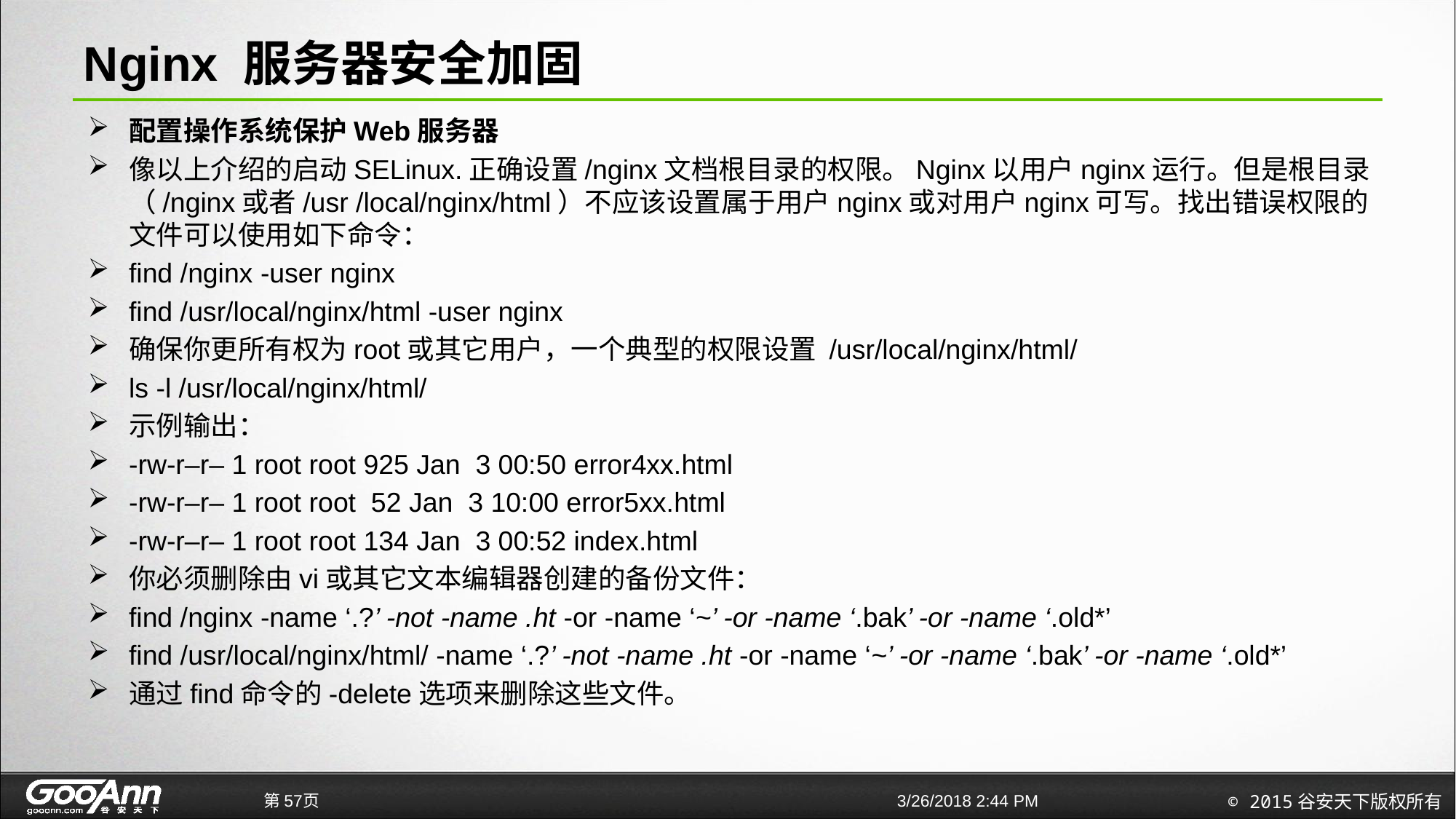

# Nginx 服务器安全加固
配置操作系统保护Web服务器
像以上介绍的启动SELinux.正确设置/nginx文档根目录的权限。Nginx以用户nginx运行。但是根目录（/nginx或者/usr /local/nginx/html）不应该设置属于用户nginx或对用户nginx可写。找出错误权限的文件可以使用如下命令：
find /nginx -user nginx
find /usr/local/nginx/html -user nginx
确保你更所有权为root或其它用户，一个典型的权限设置 /usr/local/nginx/html/
ls -l /usr/local/nginx/html/
示例输出：
-rw-r–r– 1 root root 925 Jan  3 00:50 error4xx.html
-rw-r–r– 1 root root  52 Jan  3 10:00 error5xx.html
-rw-r–r– 1 root root 134 Jan  3 00:52 index.html
你必须删除由vi或其它文本编辑器创建的备份文件：
find /nginx -name ‘.?’ -not -name .ht -or -name ‘~’ -or -name ‘.bak’ -or -name ‘.old*’
find /usr/local/nginx/html/ -name ‘.?’ -not -name .ht -or -name ‘~’ -or -name ‘.bak’ -or -name ‘.old*’
通过find命令的-delete选项来删除这些文件。